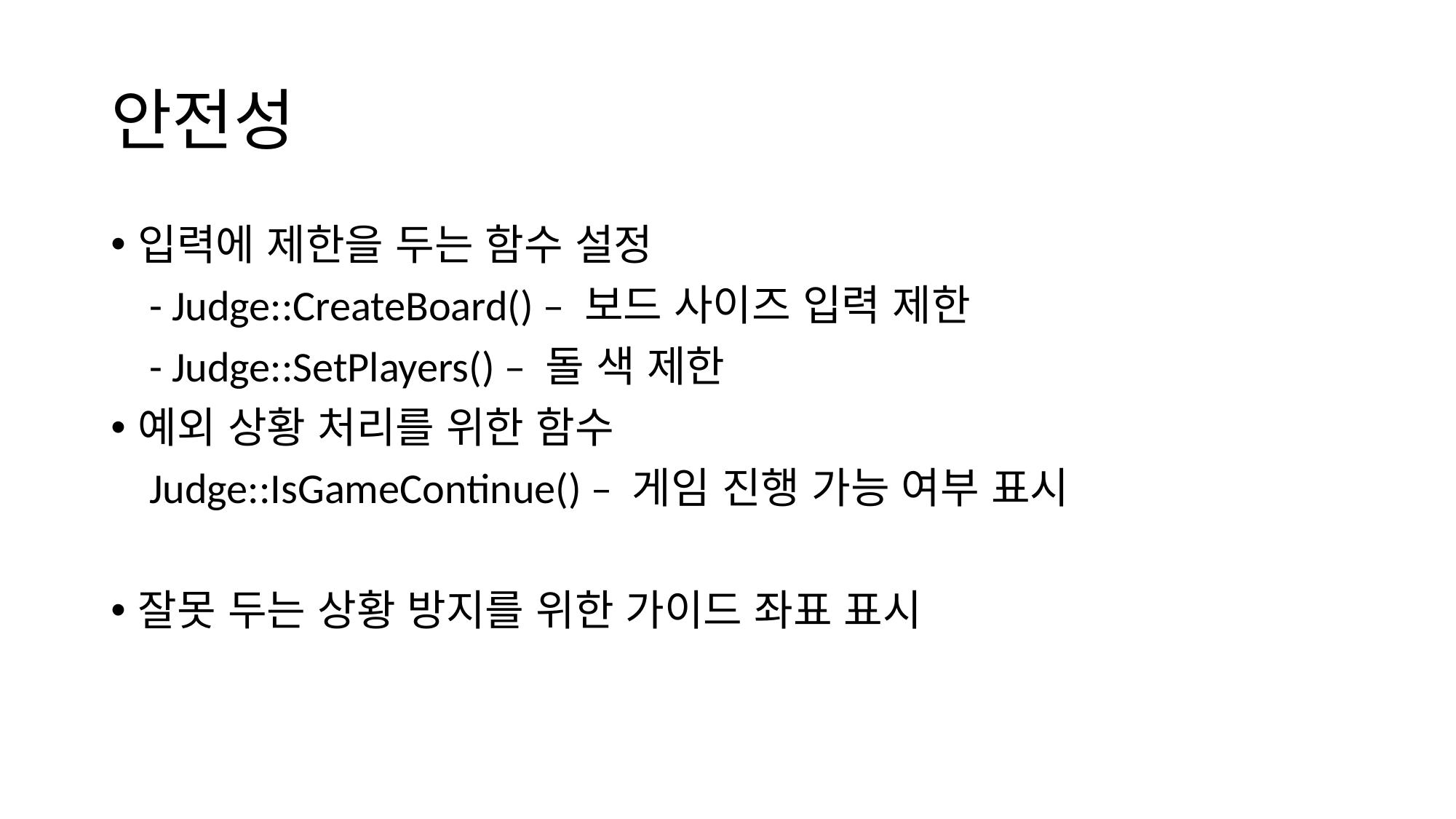

# 안전성
입력에 제한을 두는 함수 설정
    - Judge::CreateBoard() – 보드 사이즈 입력 제한
    - Judge::SetPlayers() – 돌 색 제한
예외 상황 처리를 위한 함수
    Judge::IsGameContinue() – 게임 진행 가능 여부 표시

잘못 두는 상황 방지를 위한 가이드 좌표 표시